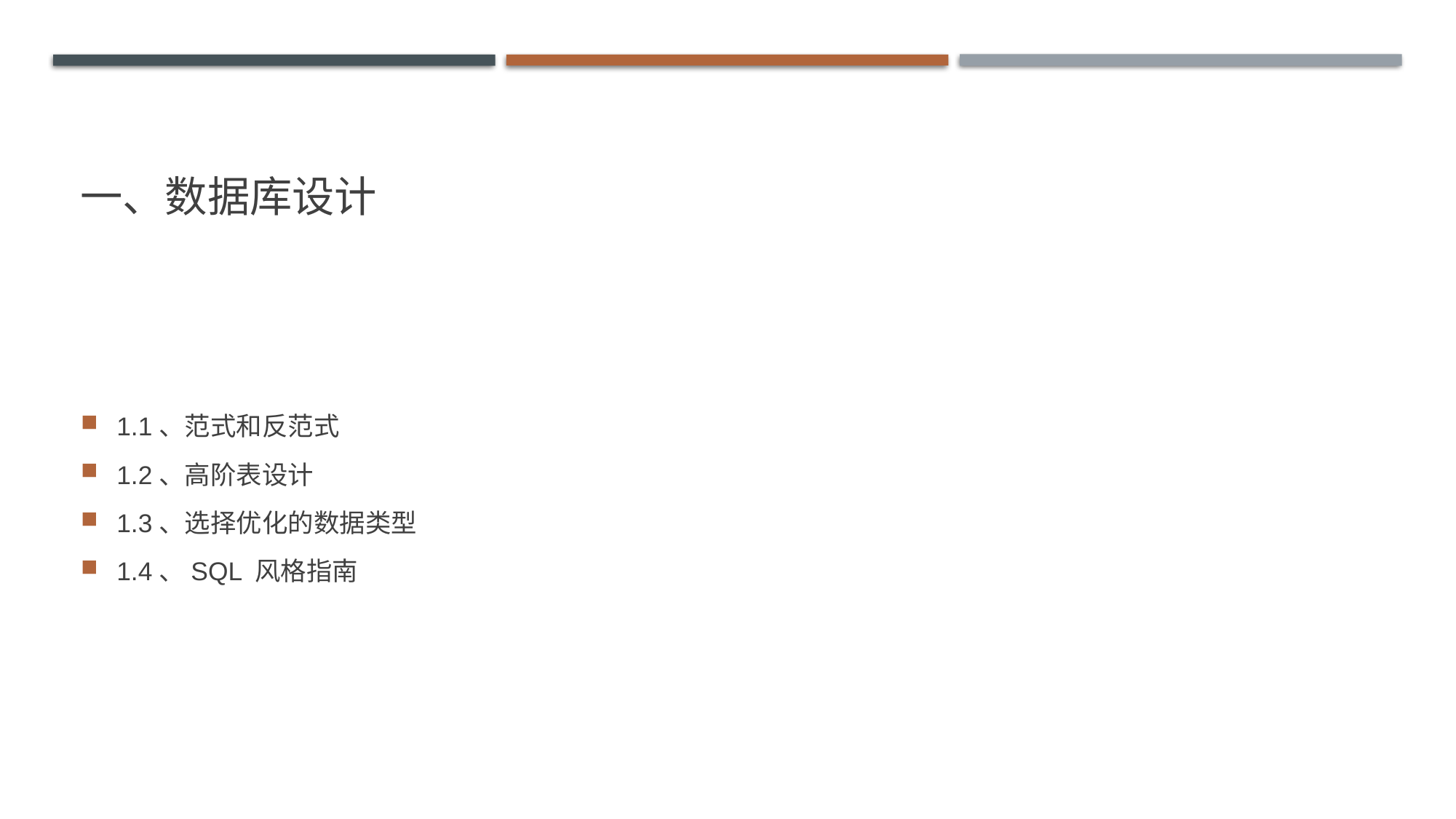

# 一、数据库设计
1.1、范式和反范式
1.2、高阶表设计
1.3、选择优化的数据类型
1.4、SQL 风格指南